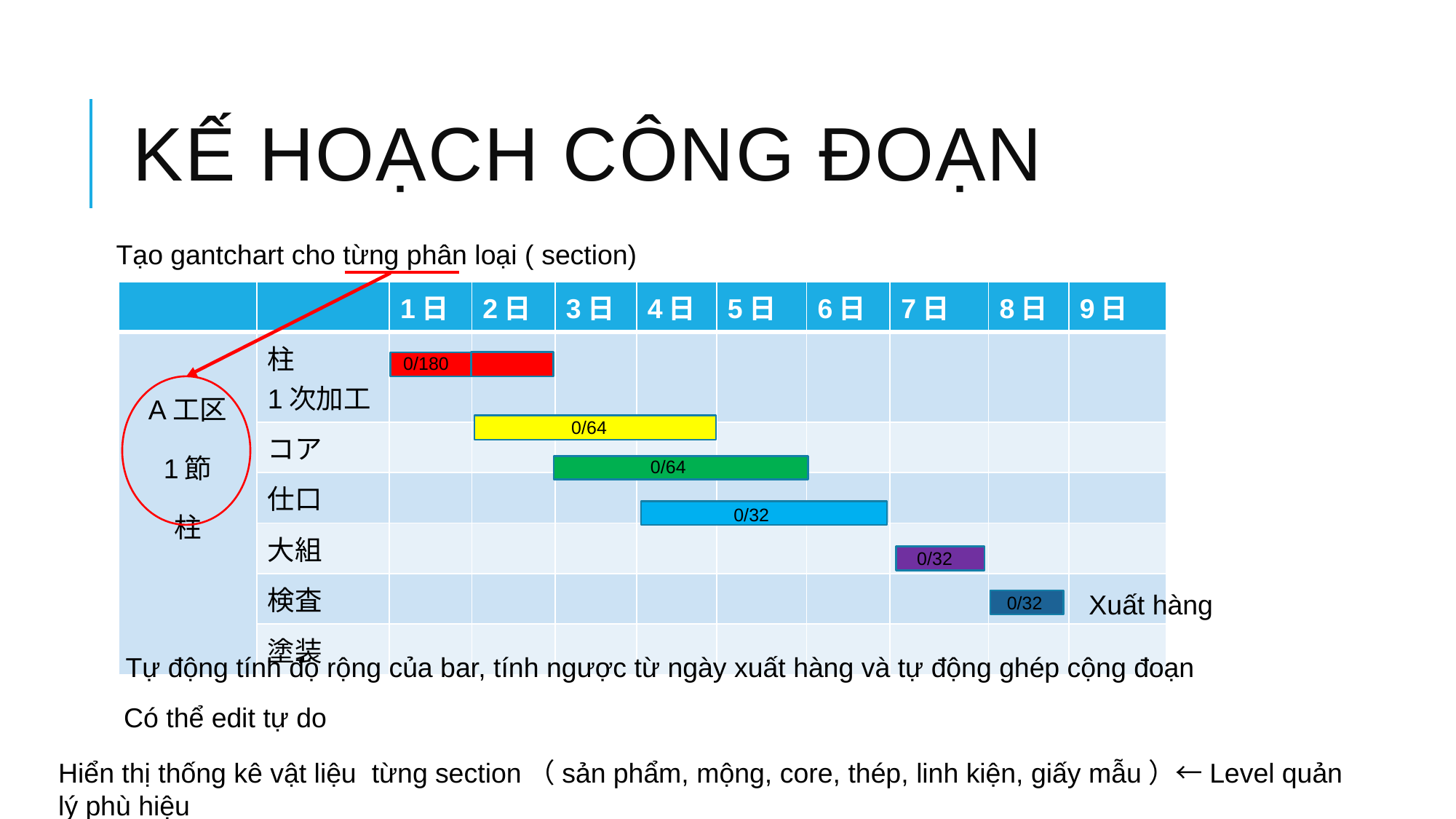

# Kế hoạch công đoạn
Tạo gantchart cho từng phân loại ( section)

|  |  | 1日 | 2日 | 3日 | 4日 | 5日 | 6日 | 7日 | 8日 | 9日 |
| --- | --- | --- | --- | --- | --- | --- | --- | --- | --- | --- |
| A工区 1節 柱 | 柱 1次加工 |  |  |  |  |  |  |  |  |  |
|  | コア |  |  |  |  |  |  |  |  |  |
|  | 仕口 |  |  |  |  |  |  |  |  |  |
|  | 大組 |  |  |  |  |  |  |  |  |  |
|  | 検査 |  |  |  |  |  |  |  |  |  |
|  | 塗装 |  |  |  |  |  |  |  |  |  |
0/180

0/64

0/64

0/32

0/32

Xuất hàng
0/32

Tự động tính độ rộng của bar, tính ngược từ ngày xuất hàng và tự động ghép cộng đoạn
Có thể edit tự do
Hiển thị thống kê vật liệu  từng section（sản phẩm, mộng, core, thép, linh kiện, giấy mẫu）←Level quản lý phù hiệu